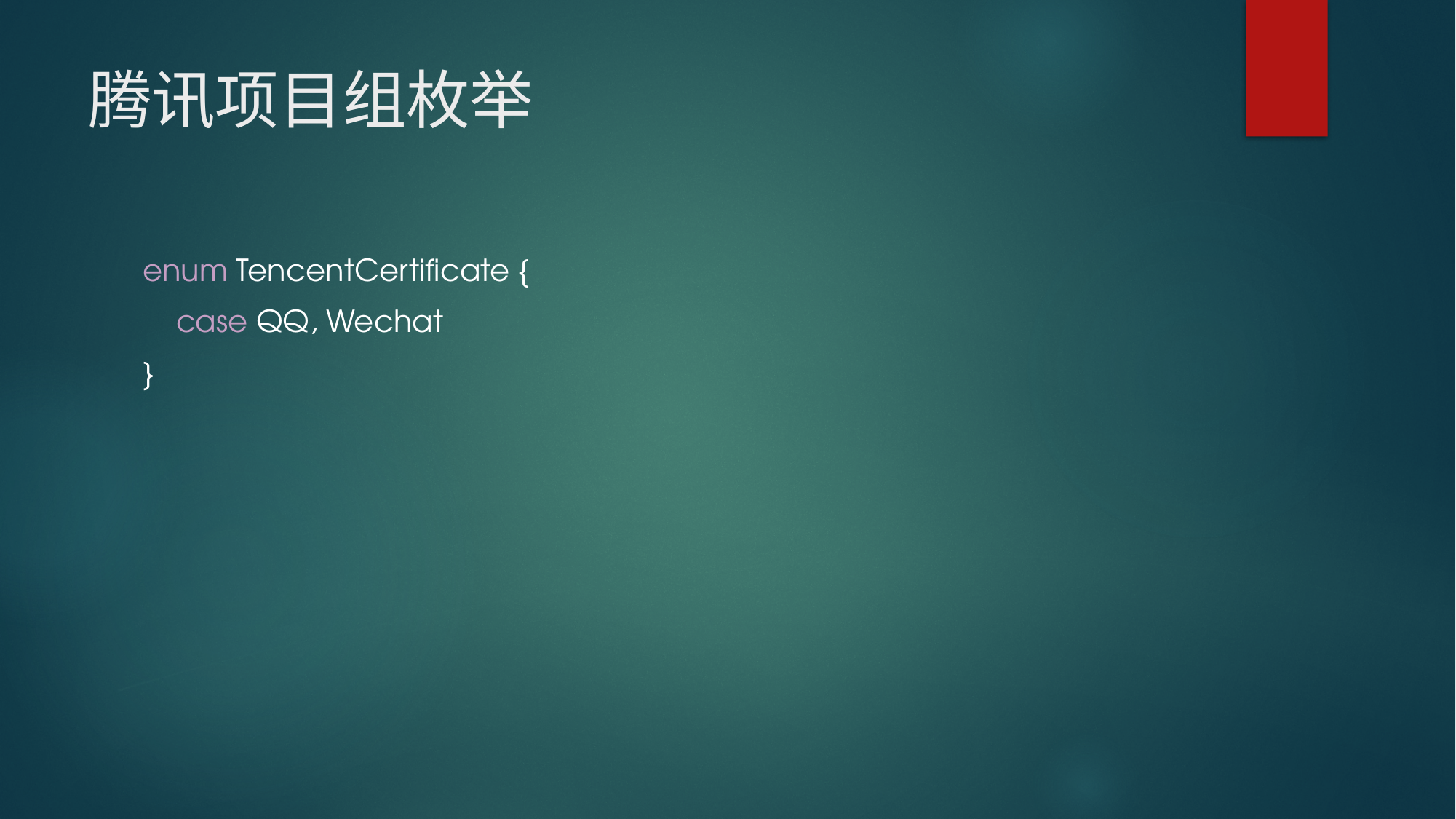

# 腾讯项目组枚举
enum TencentCertificate {
    case QQ, Wechat
}